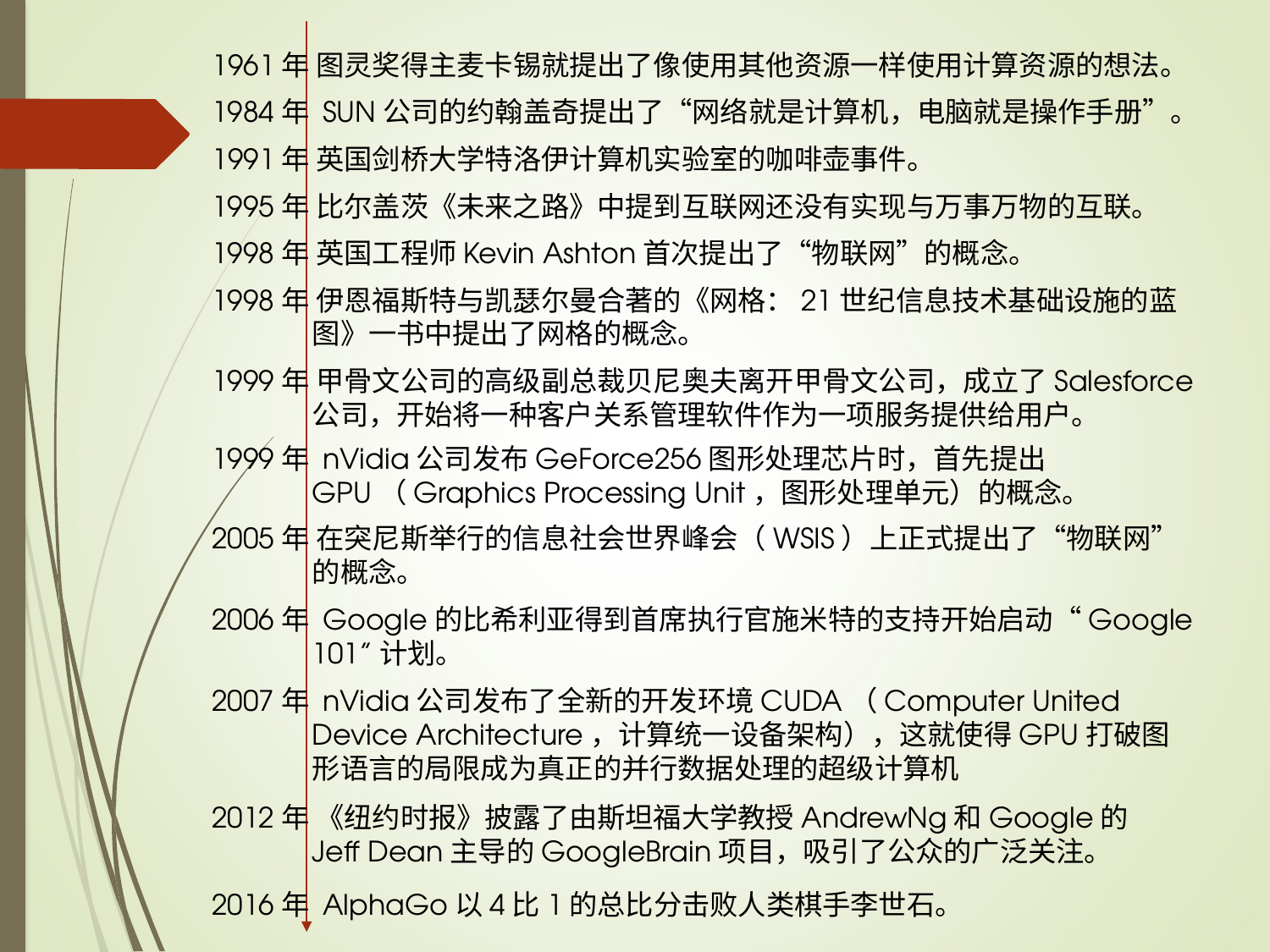

1961年 图灵奖得主麦卡锡就提出了像使用其他资源一样使用计算资源的想法。
1984年 SUN公司的约翰盖奇提出了“网络就是计算机，电脑就是操作手册”。
1991年 英国剑桥大学特洛伊计算机实验室的咖啡壶事件。
1995年 比尔盖茨《未来之路》中提到互联网还没有实现与万事万物的互联。
1998年 英国工程师Kevin Ashton首次提出了“物联网”的概念。
1998年 伊恩福斯特与凯瑟尔曼合著的《网格：21世纪信息技术基础设施的蓝图》一书中提出了网格的概念。
1999年 甲骨文公司的高级副总裁贝尼奥夫离开甲骨文公司，成立了Salesforce公司，开始将一种客户关系管理软件作为一项服务提供给用户。
1999年 nVidia公司发布GeForce256图形处理芯片时，首先提出GPU（Graphics Processing Unit，图形处理单元）的概念。
2005年 在突尼斯举行的信息社会世界峰会（WSIS）上正式提出了“物联网”的概念。
2006年 Google的比希利亚得到首席执行官施米特的支持开始启动“Google 101”计划。
2007年 nVidia公司发布了全新的开发环境CUDA（Computer United Device Architecture，计算统一设备架构），这就使得GPU打破图形语言的局限成为真正的并行数据处理的超级计算机
2012年 《纽约时报》披露了由斯坦福大学教授AndrewNg和Google的Jeff Dean主导的GoogleBrain项目，吸引了公众的广泛关注。
2016年 AlphaGo以4比1的总比分击败人类棋手李世石。